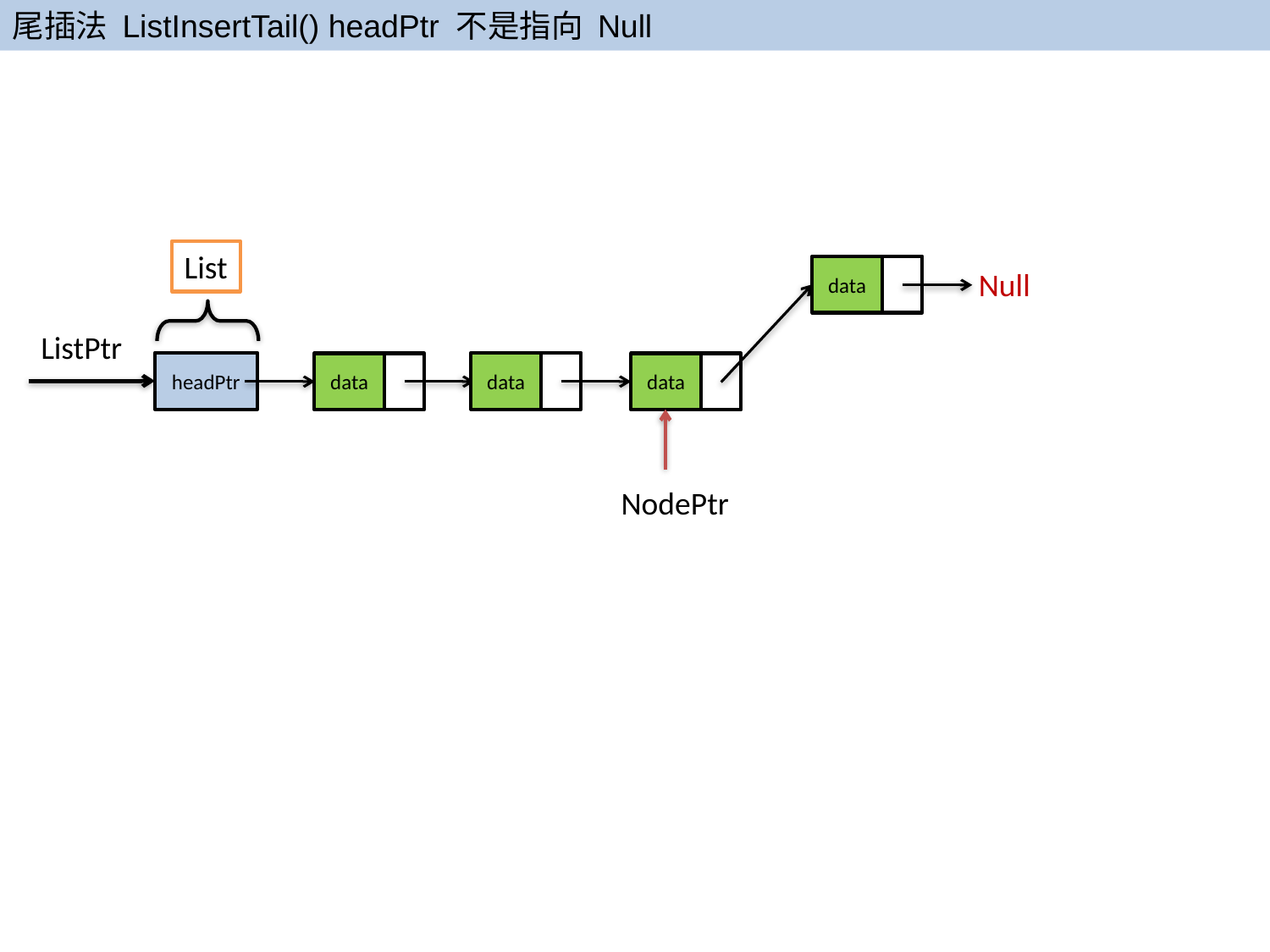

尾插法 ListInsertTail() headPtr 不是指向 Null
List

data
Null

ListPtr

data
headPtr

data

data
NodePtr